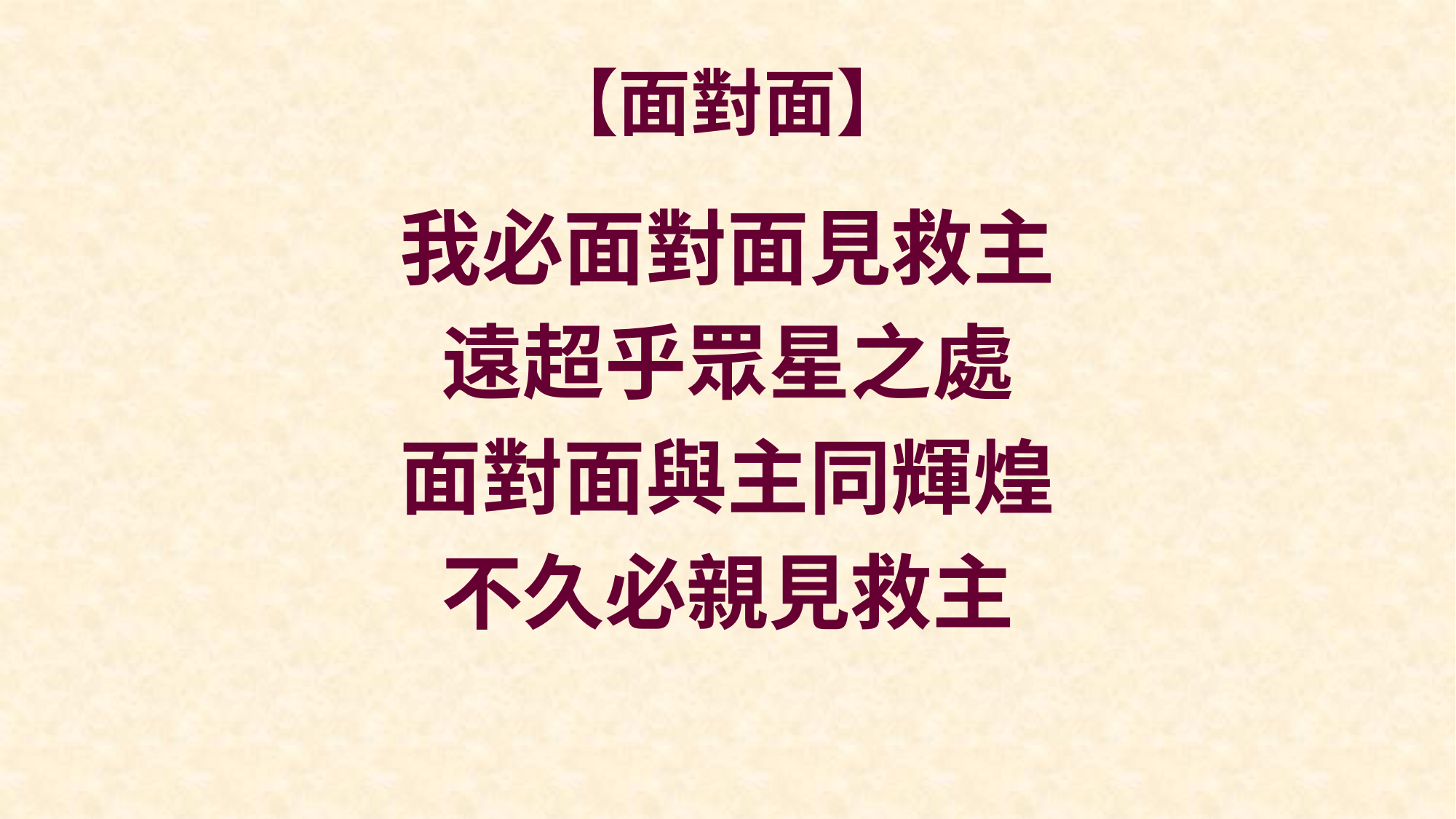

# 【面對面】
我必面對面見救主
遠超乎眾星之處
面對面與主同輝煌
不久必親見救主